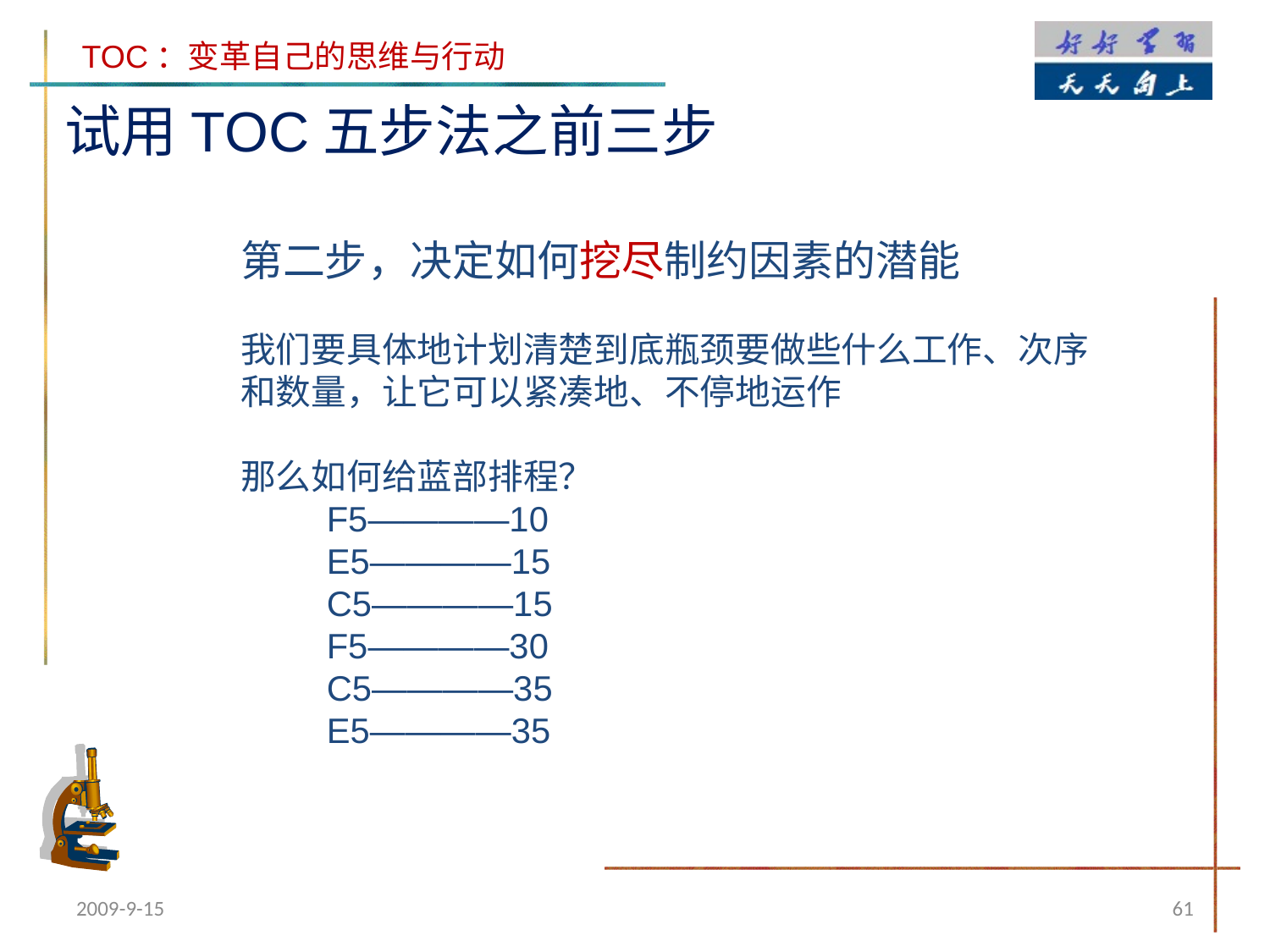

试用TOC五步法之前三步
第二步，决定如何挖尽制约因素的潜能

我们要具体地计划清楚到底瓶颈要做些什么工作、次序和数量，让它可以紧凑地、不停地运作

那么如何给蓝部排程？
F5————10
E5————15
C5————15
F5————30
C5————35
E5————35
2009-9-15
61